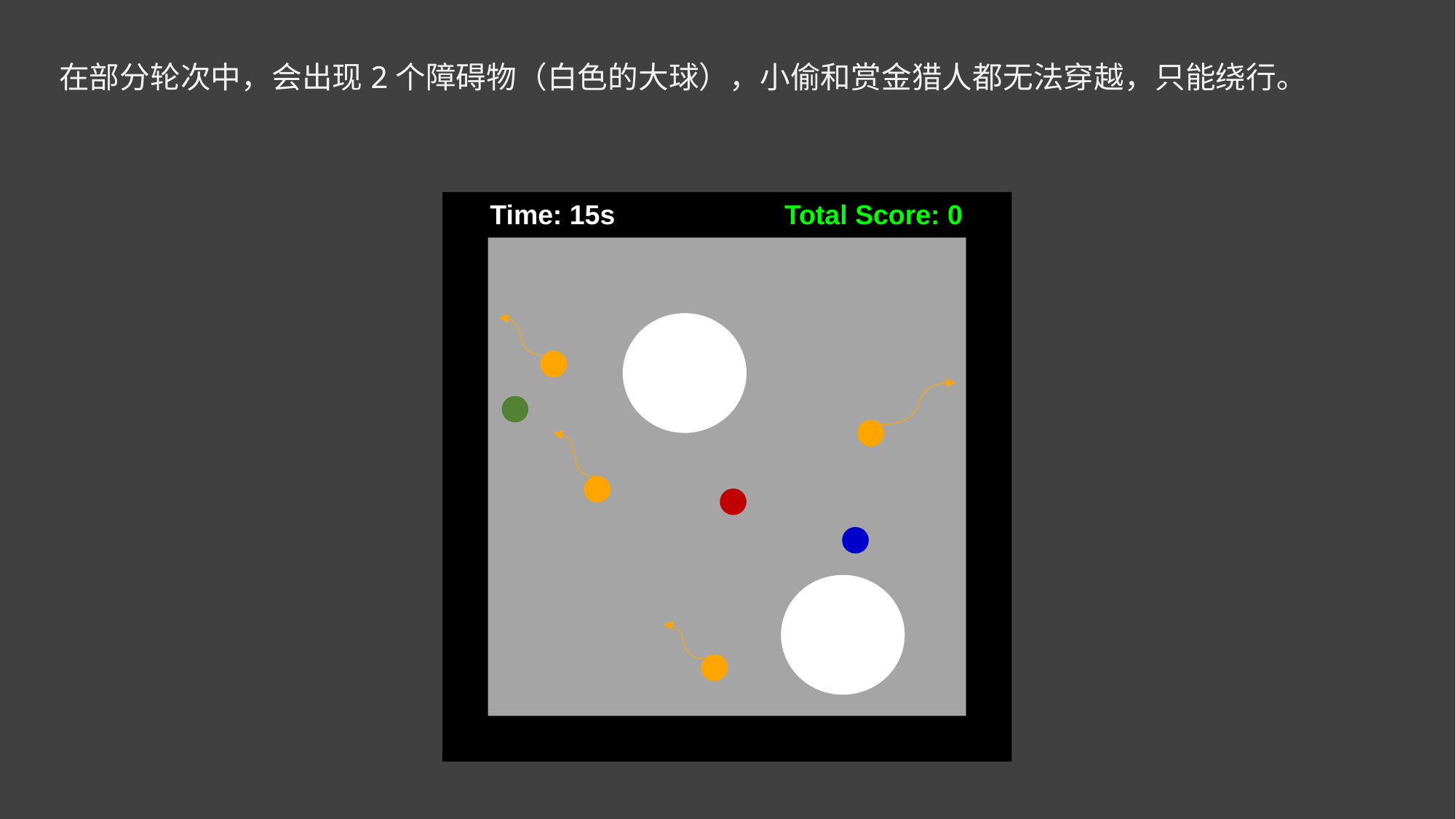

在部分轮次中，会出现2个障碍物（白色的大球），小偷和赏金猎人都无法穿越，只能绕行。
Time: 15s

Total Score: 0